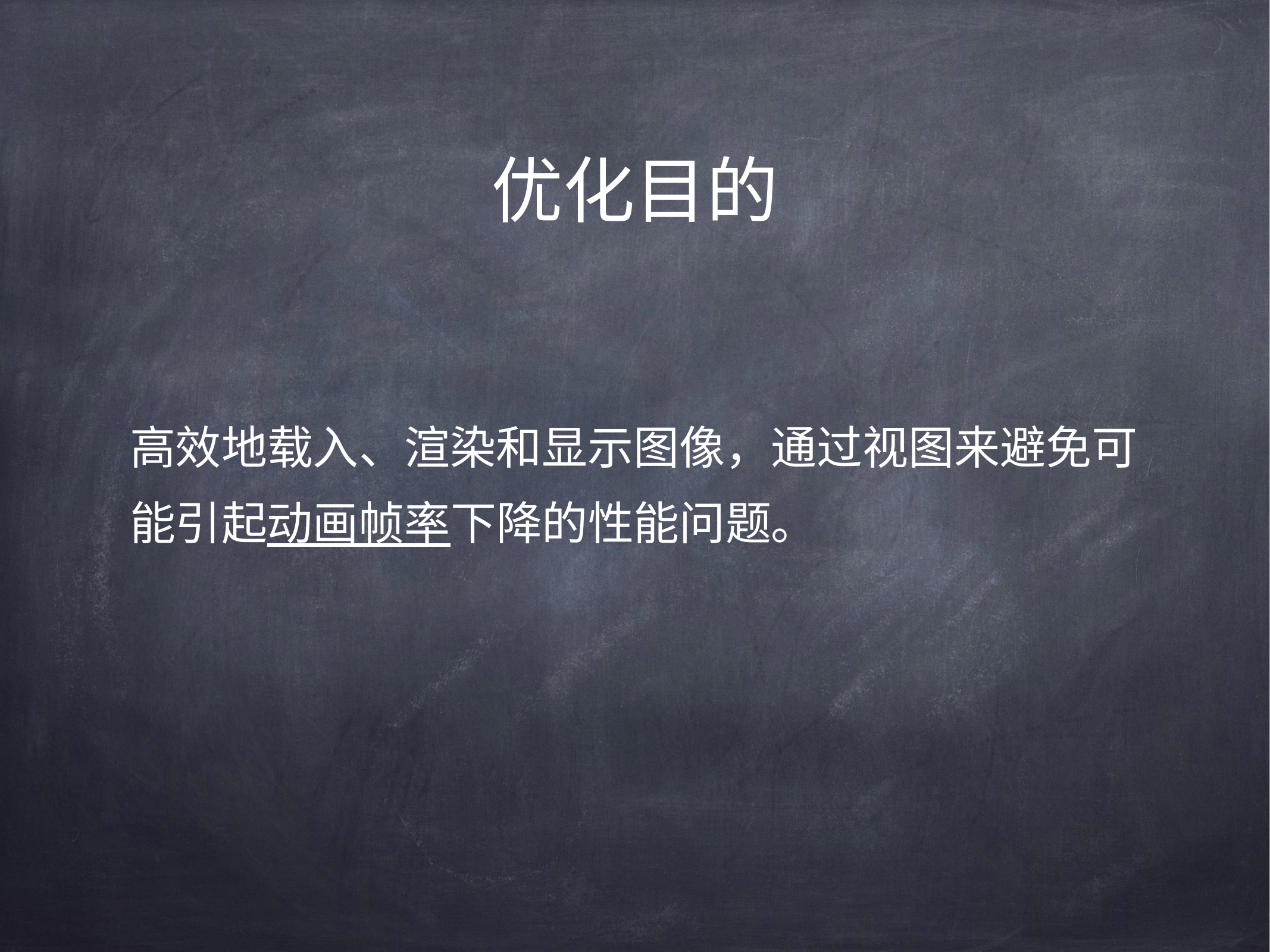

# 优化目的
高效地载入、渲染和显示图像，通过视图来避免可能引起动画帧率下降的性能问题。